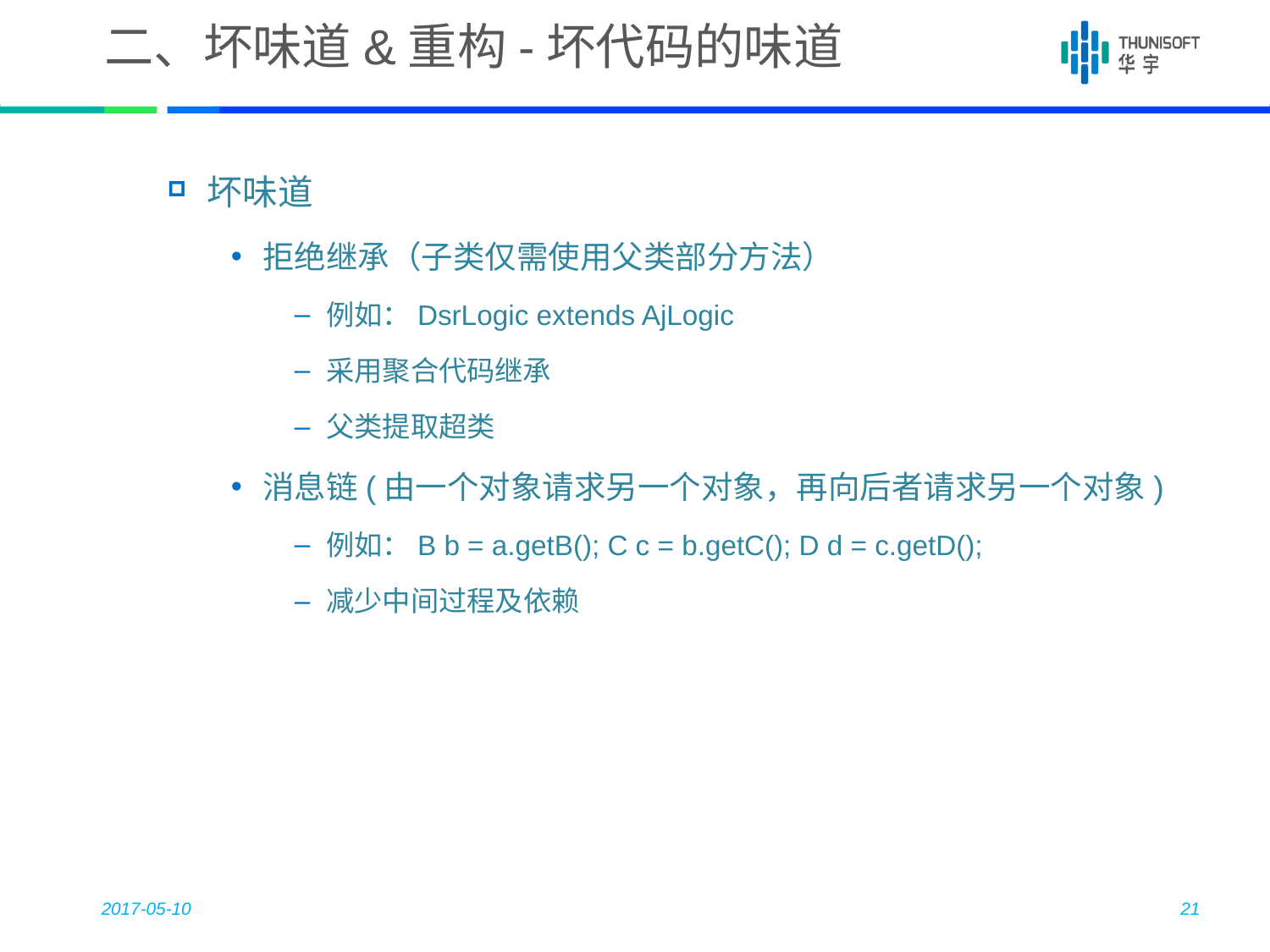

# 二、坏味道&重构-坏代码的味道
坏味道
拒绝继承（子类仅需使用父类部分方法）
例如：DsrLogic extends AjLogic
采用聚合代码继承
父类提取超类
消息链(由一个对象请求另一个对象，再向后者请求另一个对象)
例如：B b = a.getB(); C c = b.getC(); D d = c.getD();
减少中间过程及依赖

2017-05-10
21